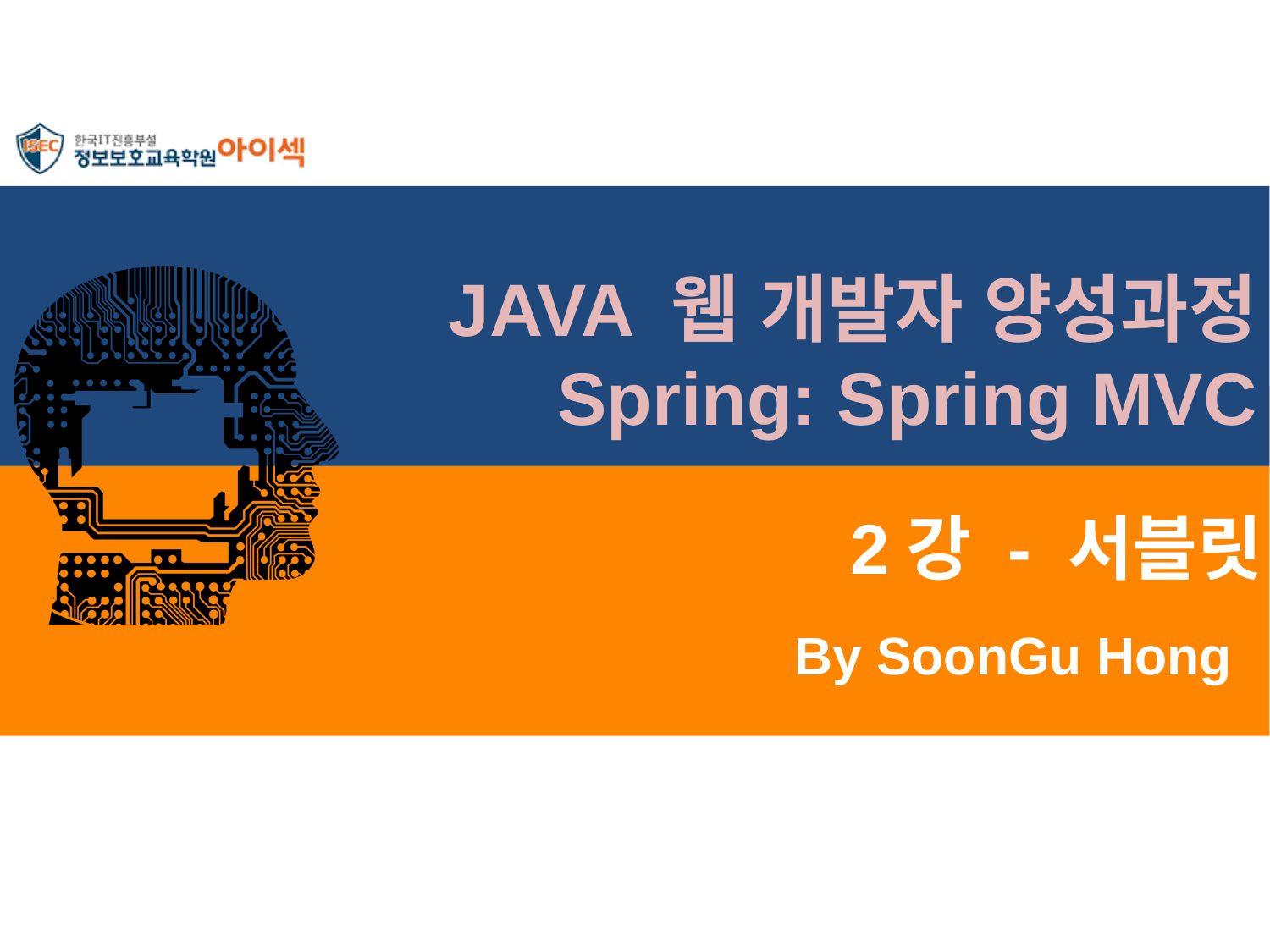

JAVA 웹 개발자 양성과정 Spring: Spring MVC
# 2강 - 서블릿
By SoonGu Hong